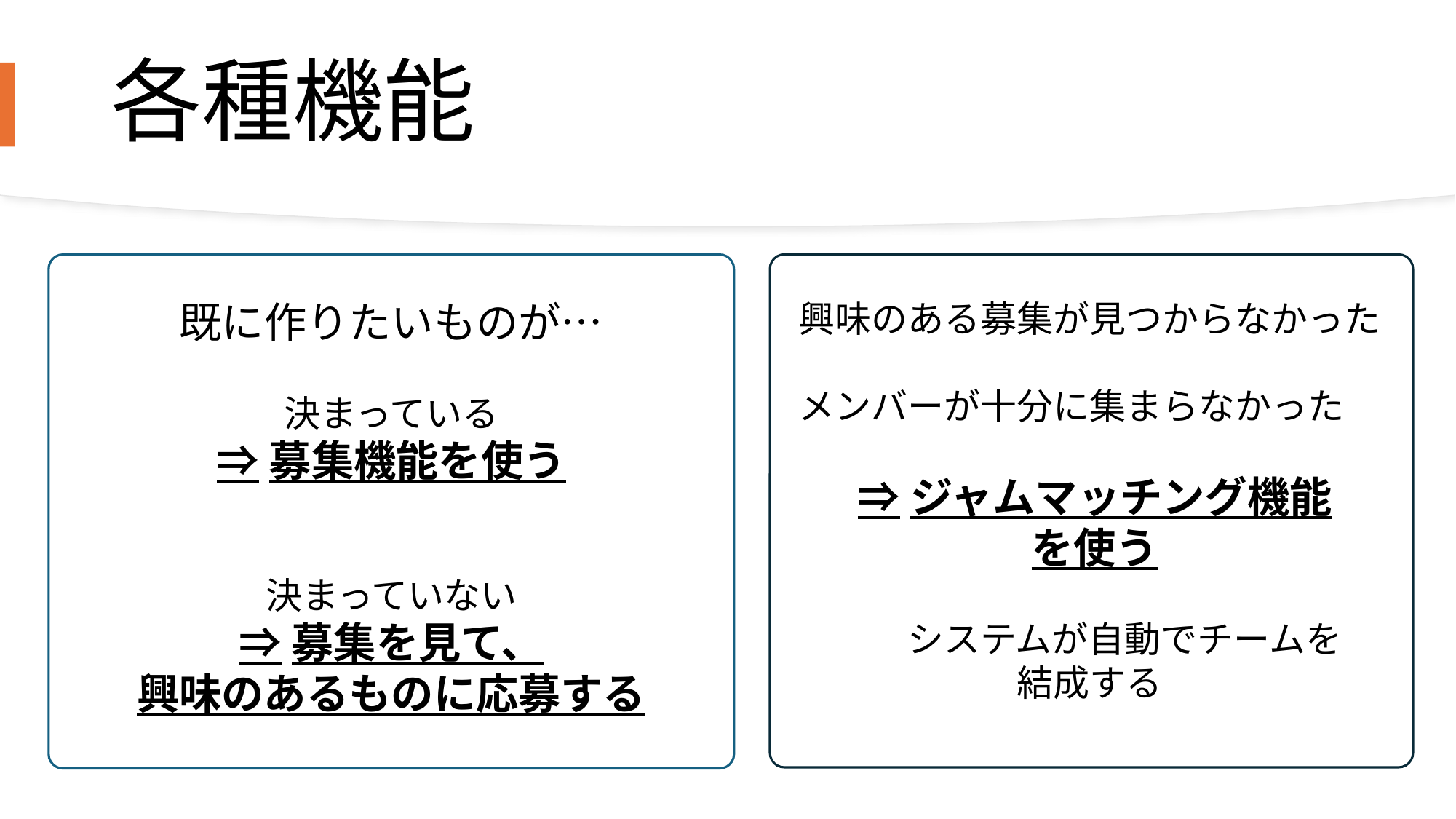

# 各種機能

既に作りたいものが…

決まっている
⇒募集機能を使う

決まっていない
⇒募集を見て、
興味のあるものに応募する

興味のある募集が見つからなかった

メンバーが十分に集まらなかった

⇒ジャムマッチング機能
を使う

	システムが自動でチームを
		結成する